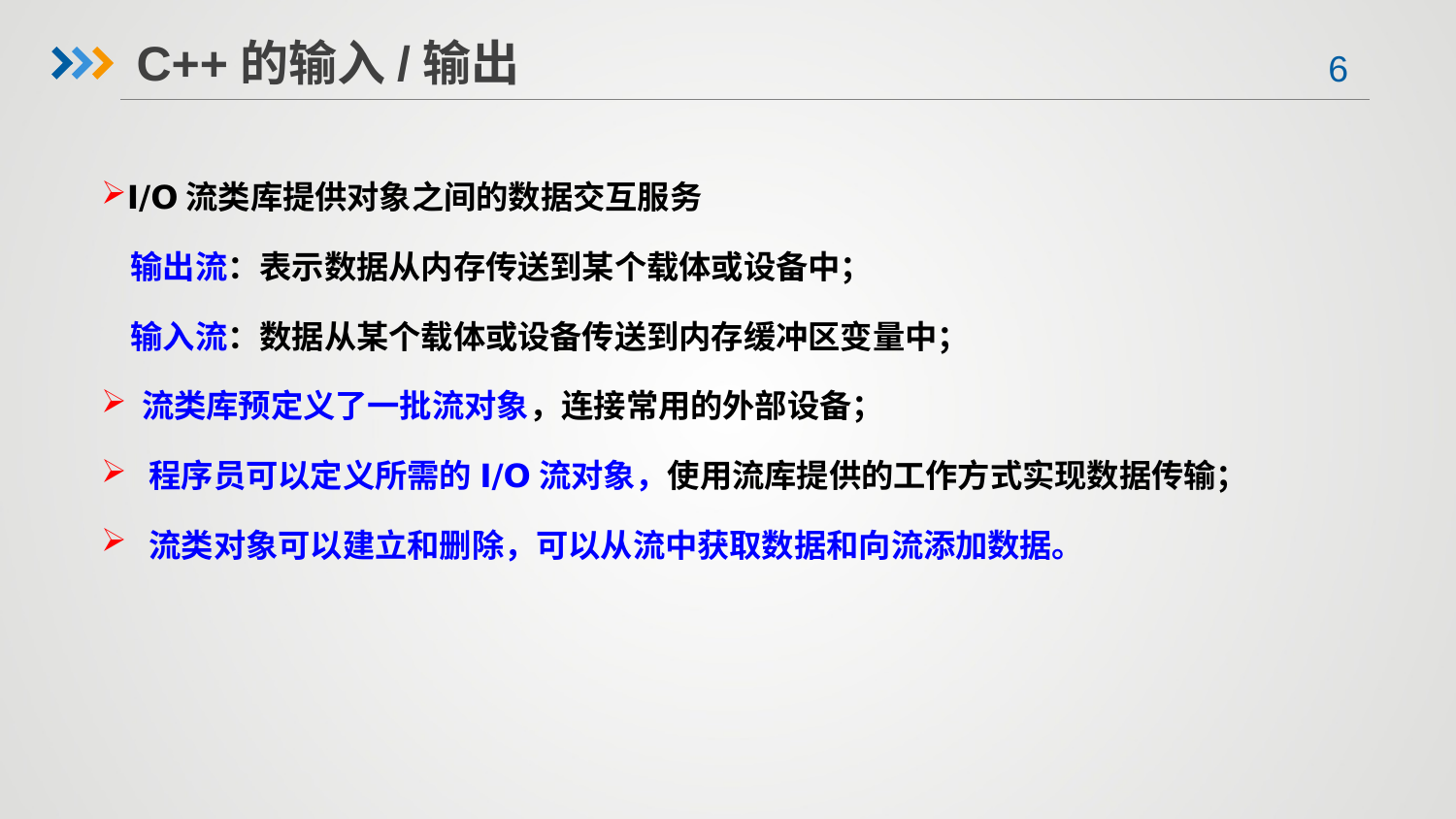

C++的输入/输出
I/O流类库提供对象之间的数据交互服务
   输出流：表示数据从内存传送到某个载体或设备中；
   输入流：数据从某个载体或设备传送到内存缓冲区变量中；
 流类库预定义了一批流对象，连接常用的外部设备；
  程序员可以定义所需的I/O流对象，使用流库提供的工作方式实现数据传输；
  流类对象可以建立和删除，可以从流中获取数据和向流添加数据。